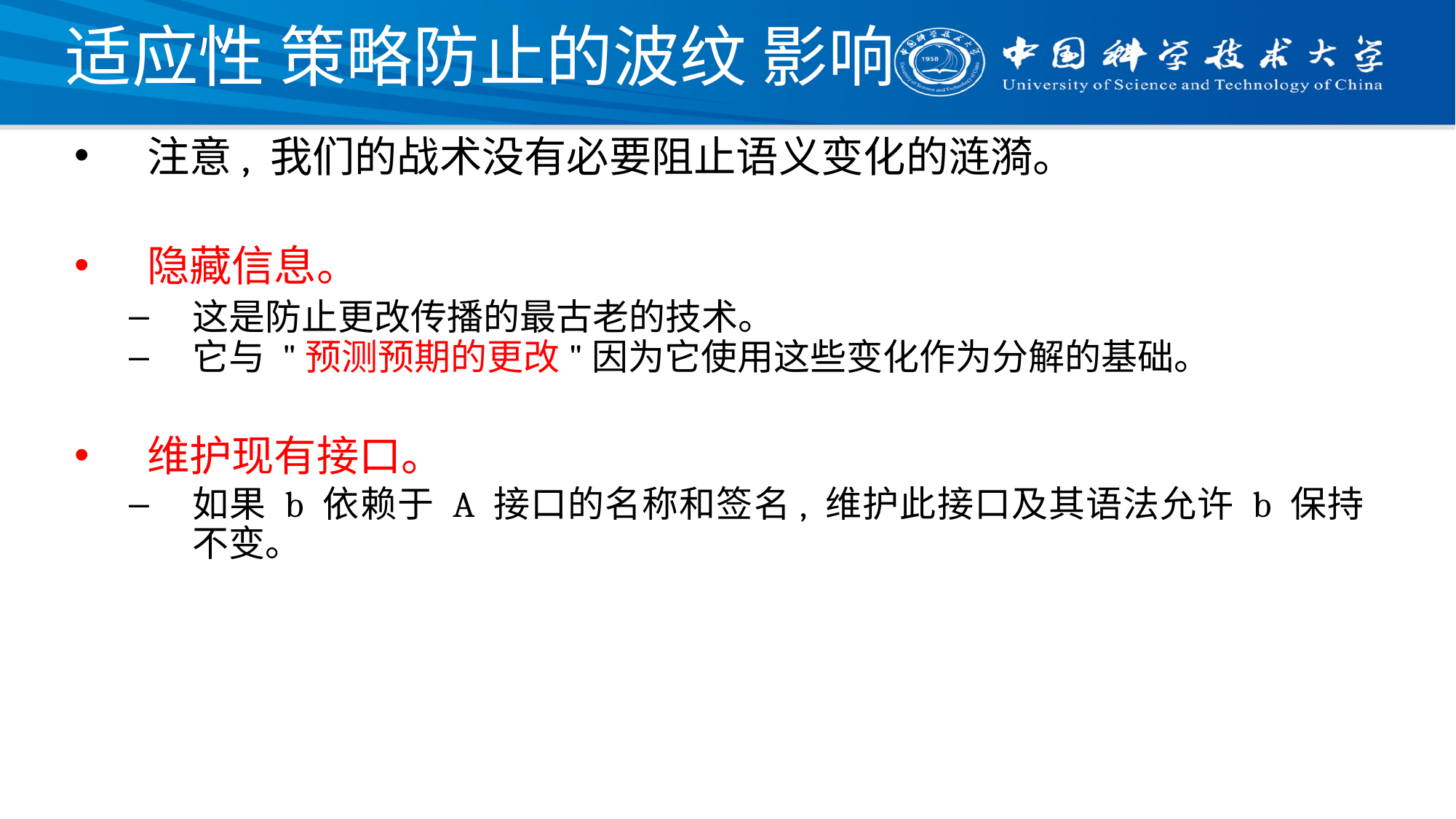

# 适应性 策略防止的波纹 影响
注意, 我们的战术没有必要阻止语义变化的涟漪。

隐藏信息。
这是防止更改传播的最古老的技术。
它与 "预测预期的更改"因为它使用这些变化作为分解的基础。

维护现有接口。
如果 b 依赖于 A 接口的名称和签名, 维护此接口及其语法允许 b 保持不变。